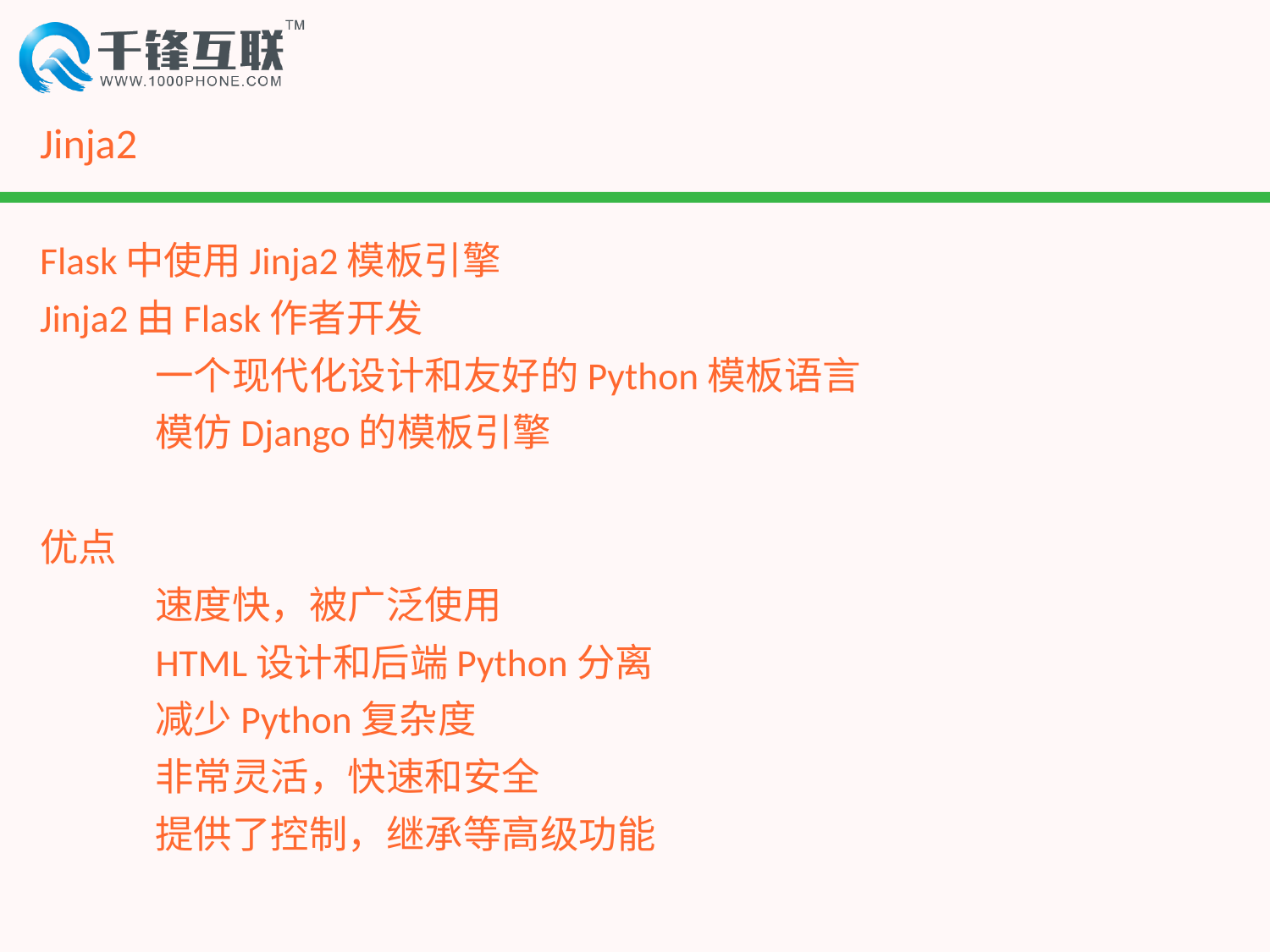

# Jinja2
Flask中使用Jinja2模板引擎
Jinja2由Flask作者开发
	一个现代化设计和友好的Python模板语言
	模仿Django的模板引擎

优点
	速度快，被广泛使用
	HTML设计和后端Python分离
	减少Python复杂度
	非常灵活，快速和安全
	提供了控制，继承等高级功能